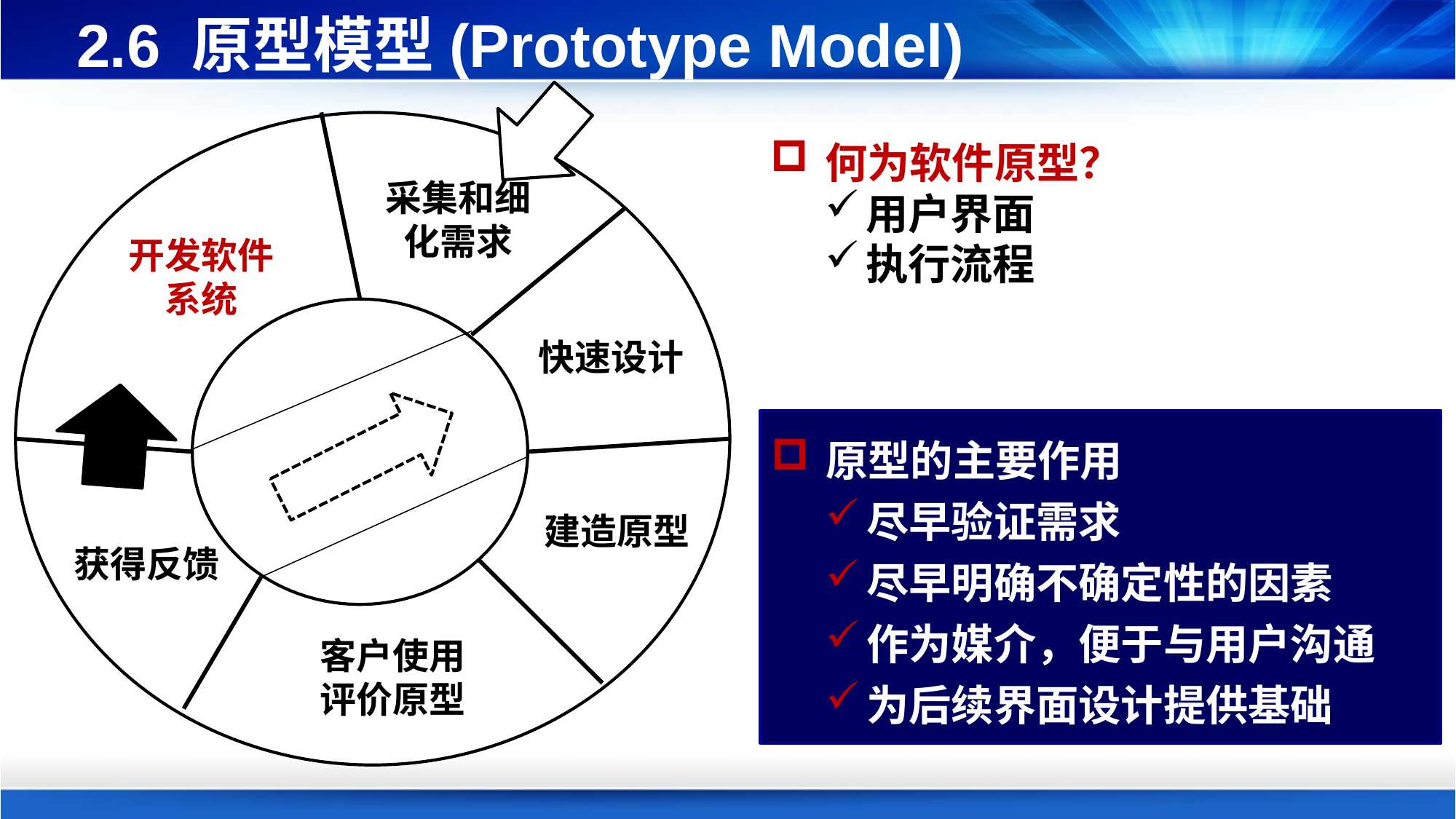

# 2.6 原型模型(Prototype Model)

何为软件原型？
用户界面
执行流程
采集和细化需求
开发软件系统

快速设计

原型的主要作用
尽早验证需求
尽早明确不确定性的因素
作为媒介，便于与用户沟通
为后续界面设计提供基础
建造原型
获得反馈
客户使用评价原型